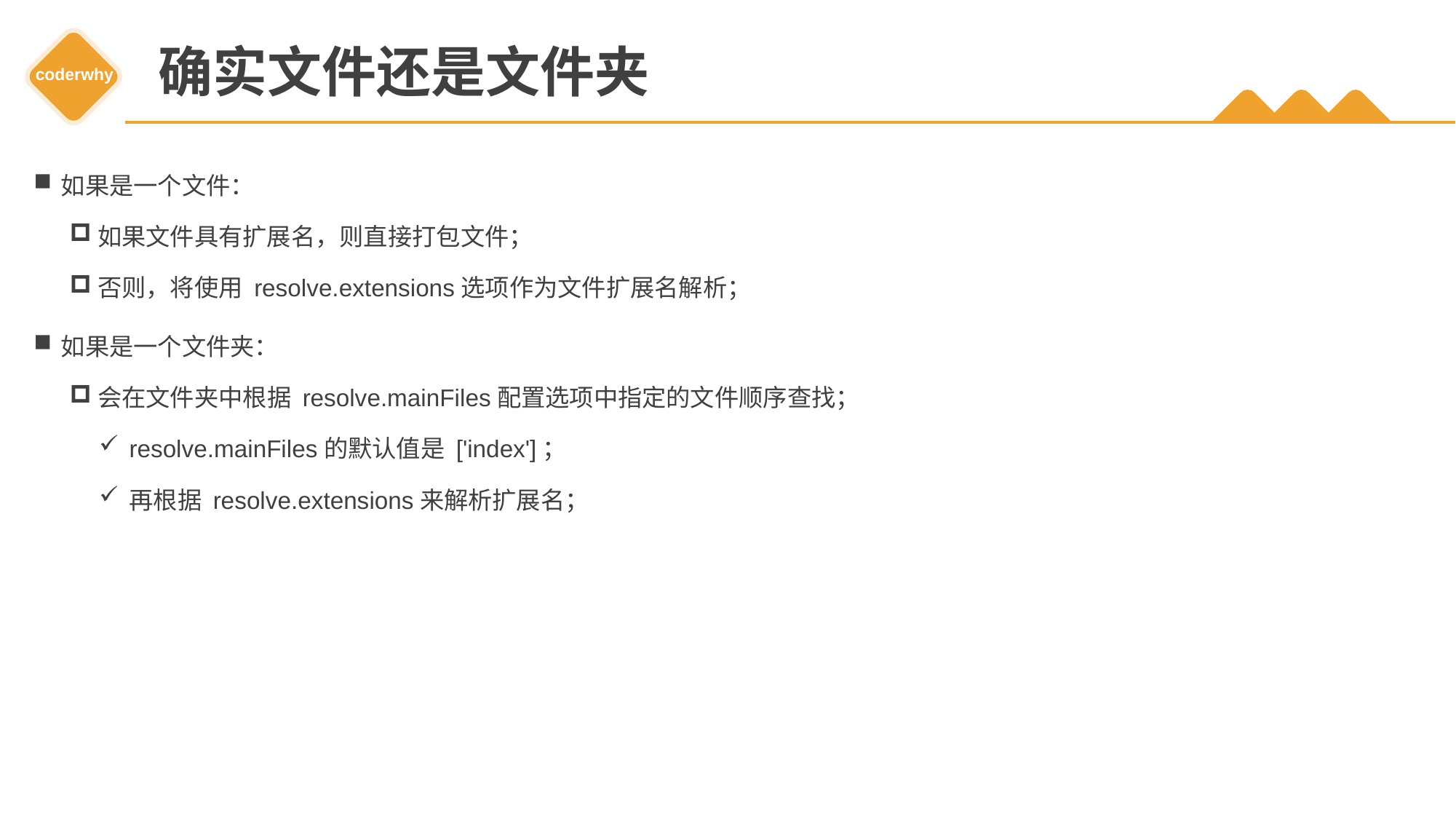

# 确实文件还是文件夹
如果是一个文件：
如果文件具有扩展名，则直接打包文件；
否则，将使用 resolve.extensions选项作为文件扩展名解析；
如果是一个文件夹：
会在文件夹中根据 resolve.mainFiles配置选项中指定的文件顺序查找；
resolve.mainFiles的默认值是 ['index']；
再根据 resolve.extensions来解析扩展名；